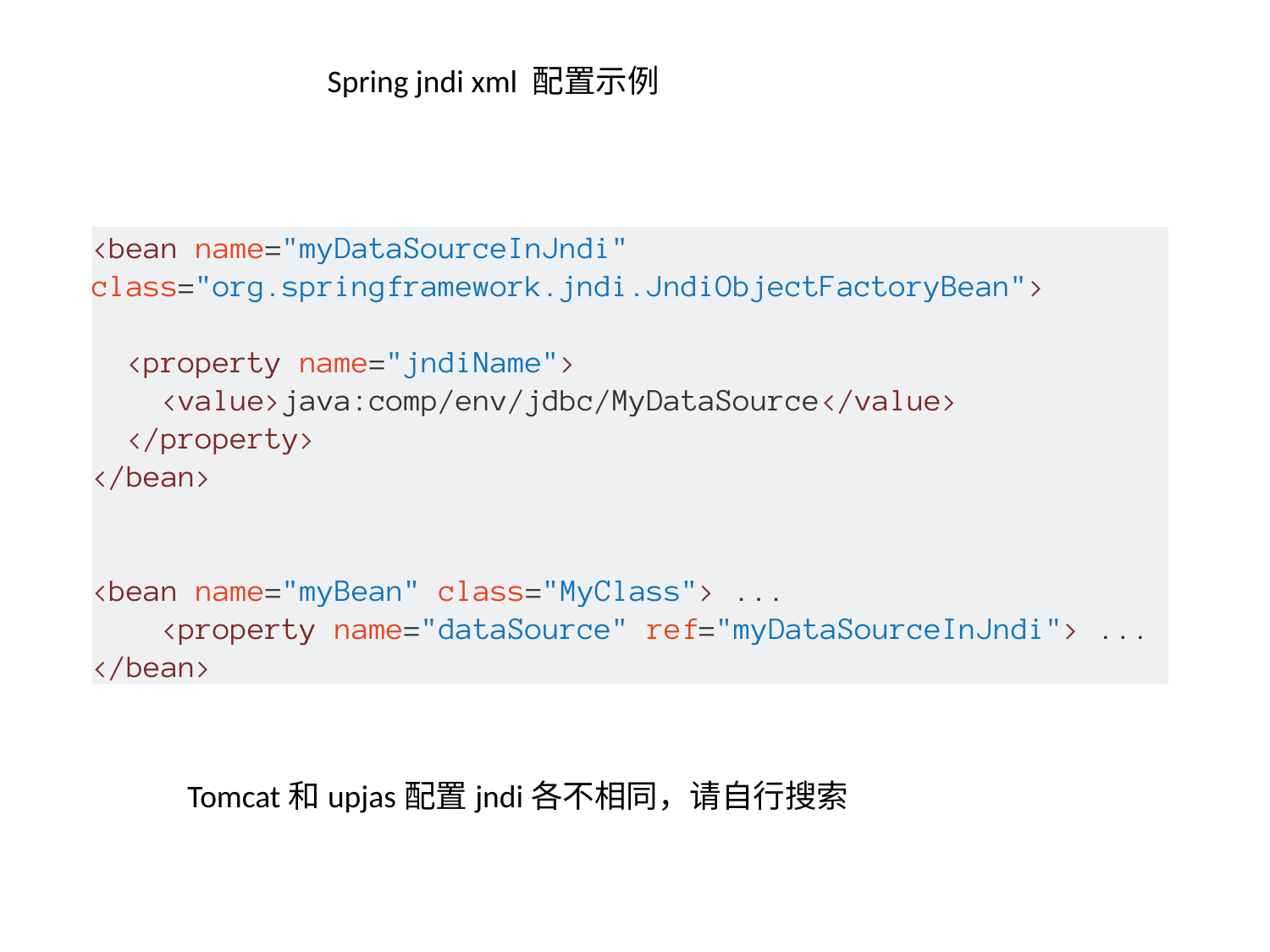

Spring jndi xml 配置示例
<bean name="myDataSourceInJndi"
class="org.springframework.jndi.JndiObjectFactoryBean">

  <property name="jndiName">
    <value>java:comp/env/jdbc/MyDataSource</value>
  </property>
</bean>

<bean name="myBean" class="MyClass"> ...
    <property name="dataSource" ref="myDataSourceInJndi"> ...
</bean>
Tomcat和upjas配置jndi各不相同，请自行搜索